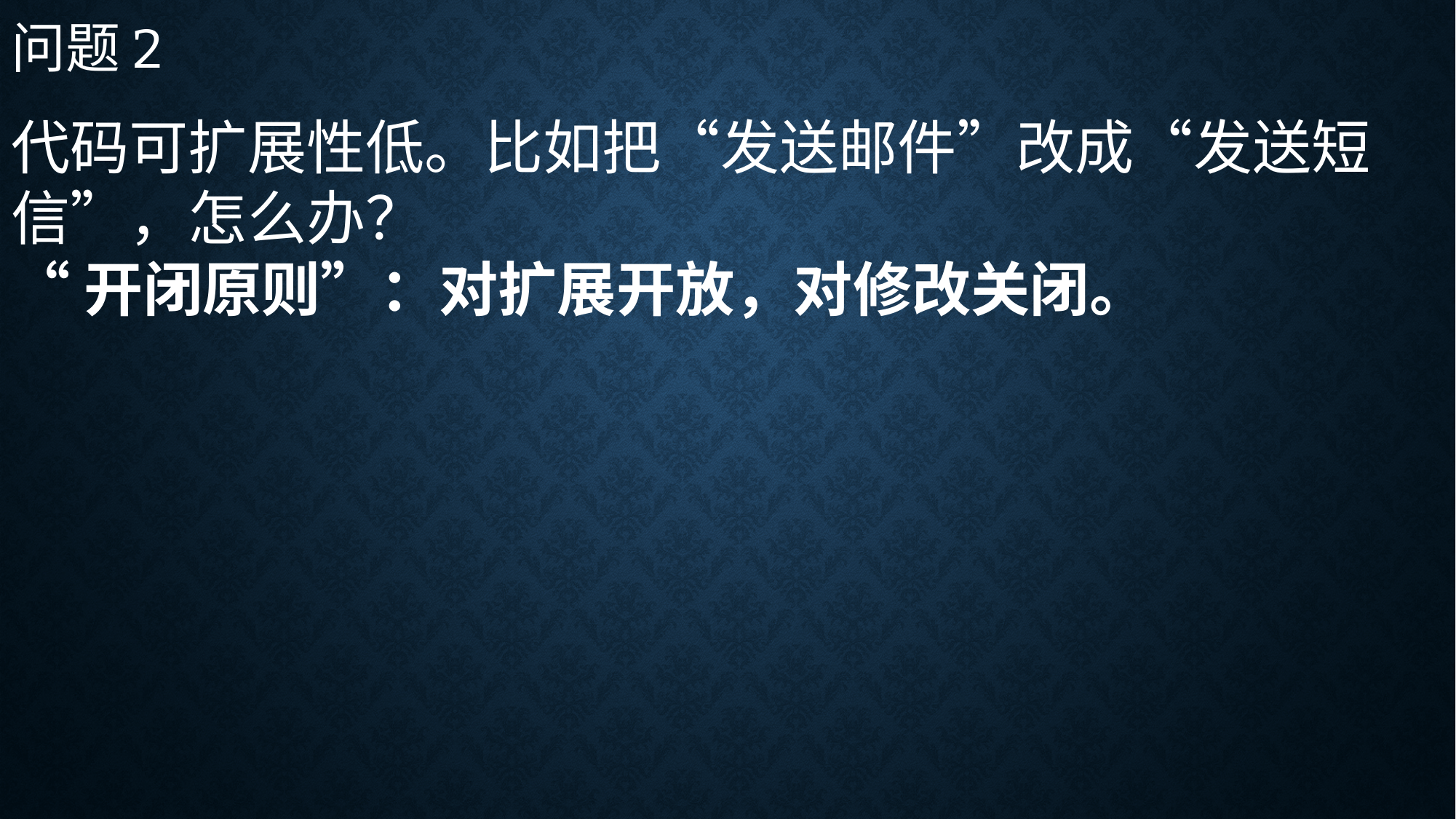

问题2
代码可扩展性低。比如把“发送邮件”改成“发送短信”，怎么办？
“开闭原则”：对扩展开放，对修改关闭。